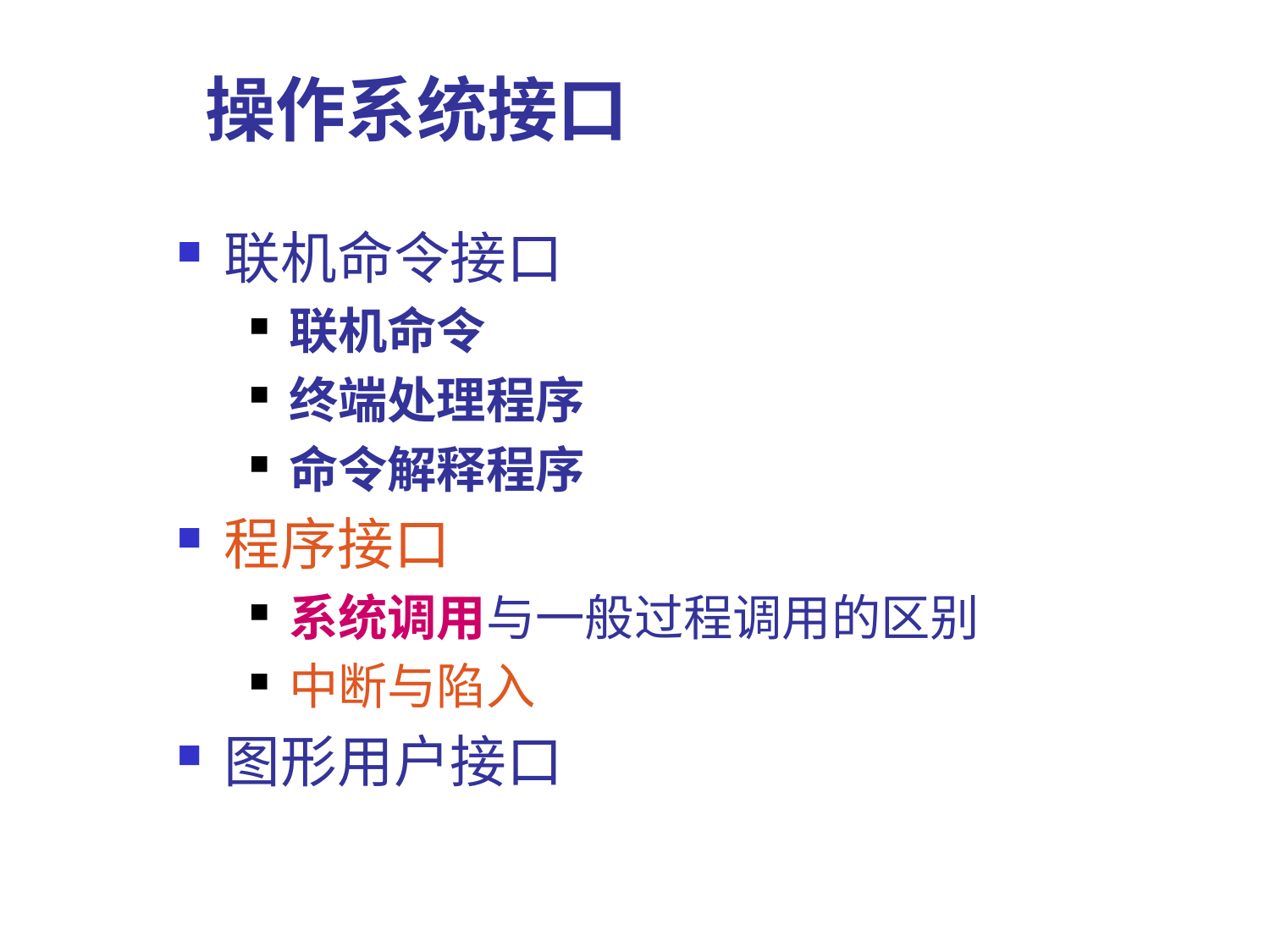

# 操作系统接口
联机命令接口
联机命令
终端处理程序
命令解释程序
程序接口
系统调用与一般过程调用的区别
中断与陷入
图形用户接口